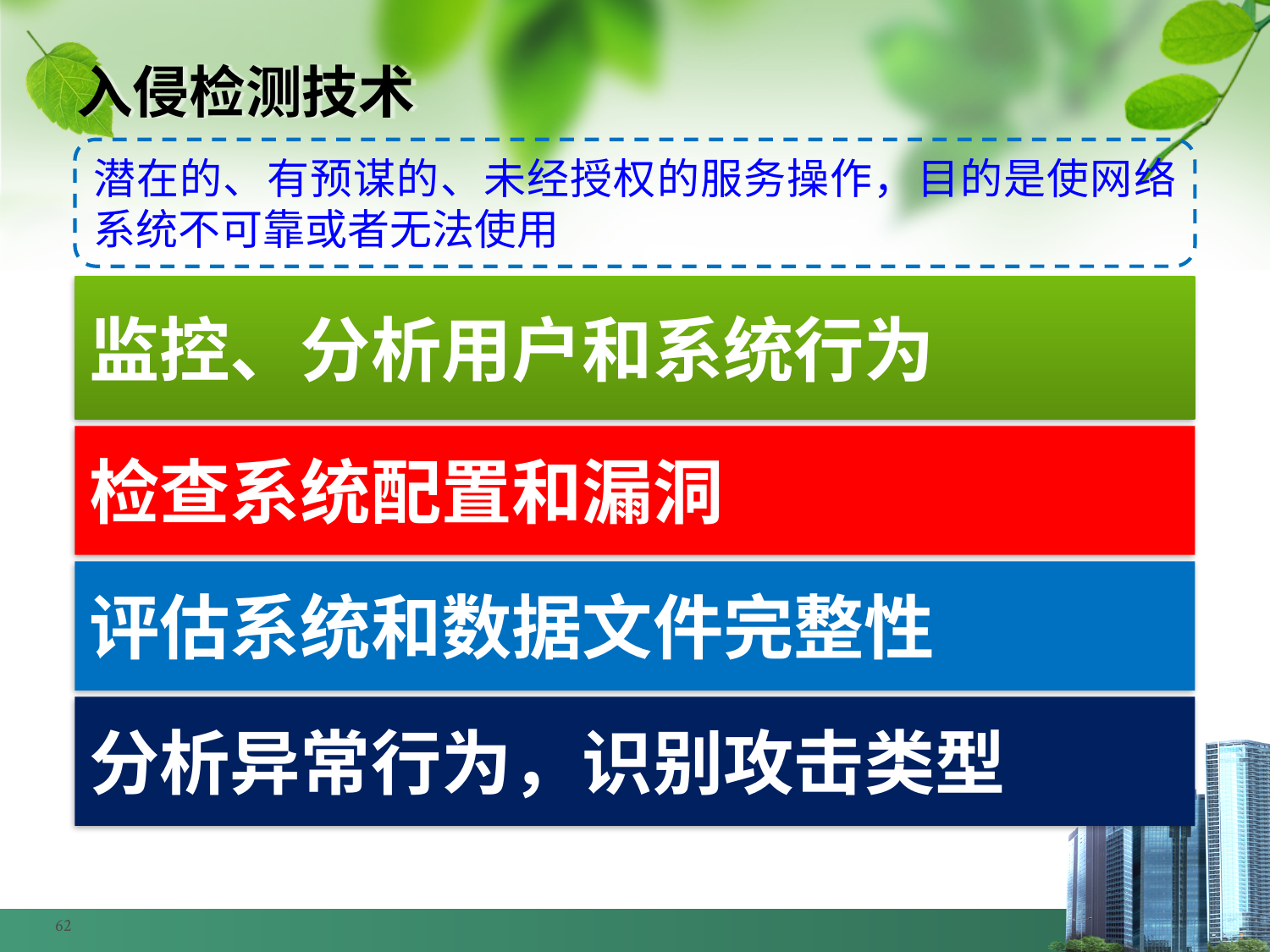

# 入侵检测技术
潜在的、有预谋的、未经授权的服务操作，目的是使网络系统不可靠或者无法使用
监控、分析用户和系统行为
检查系统配置和漏洞
评估系统和数据文件完整性
分析异常行为，识别攻击类型
62